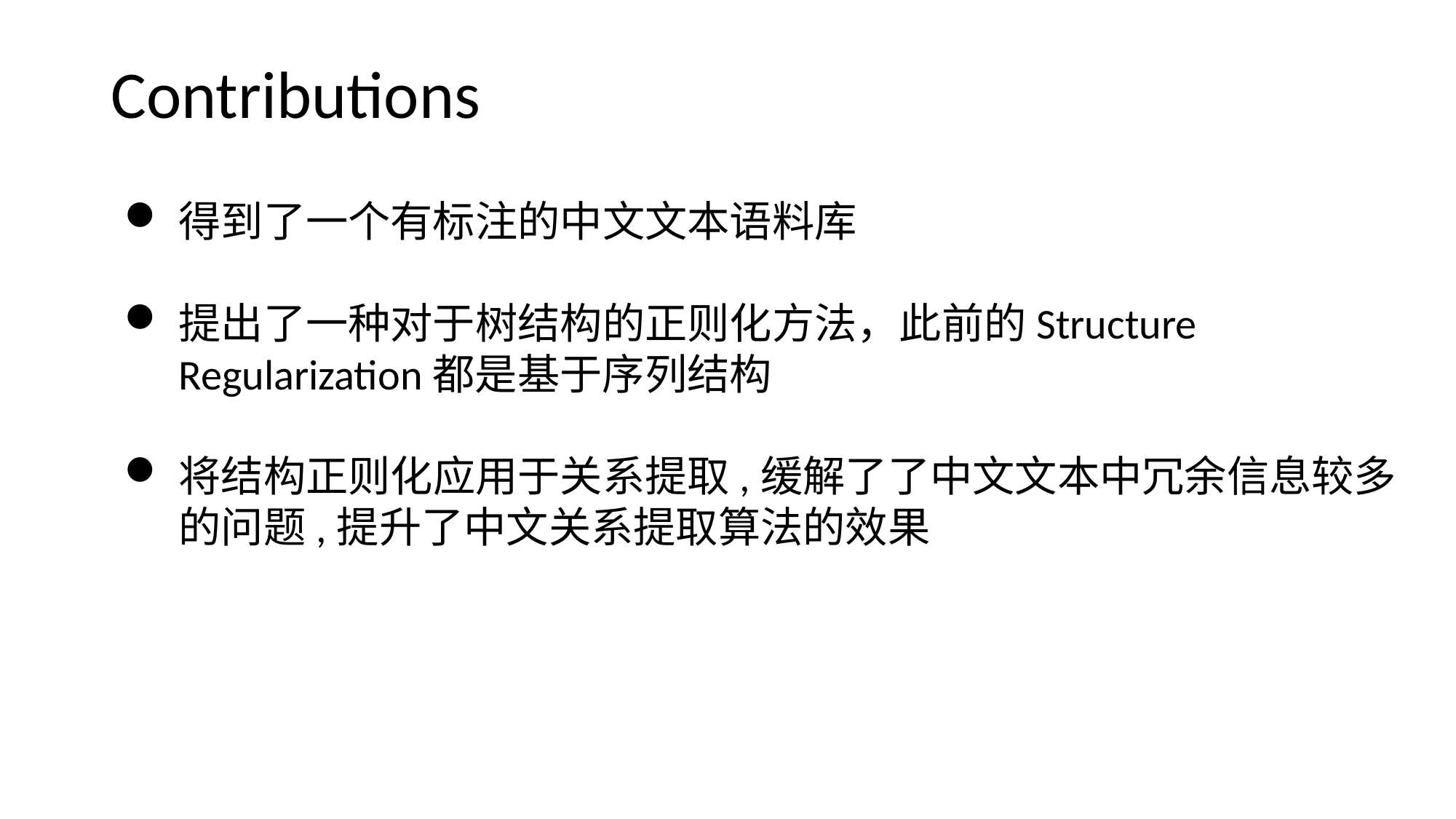

# Contributions
得到了一个有标注的中文文本语料库

提出了一种对于树结构的正则化方法，此前的Structure Regularization都是基于序列结构

将结构正则化应用于关系提取,缓解了了中文文本中冗余信息较多的问题,提升了中文关系提取算法的效果